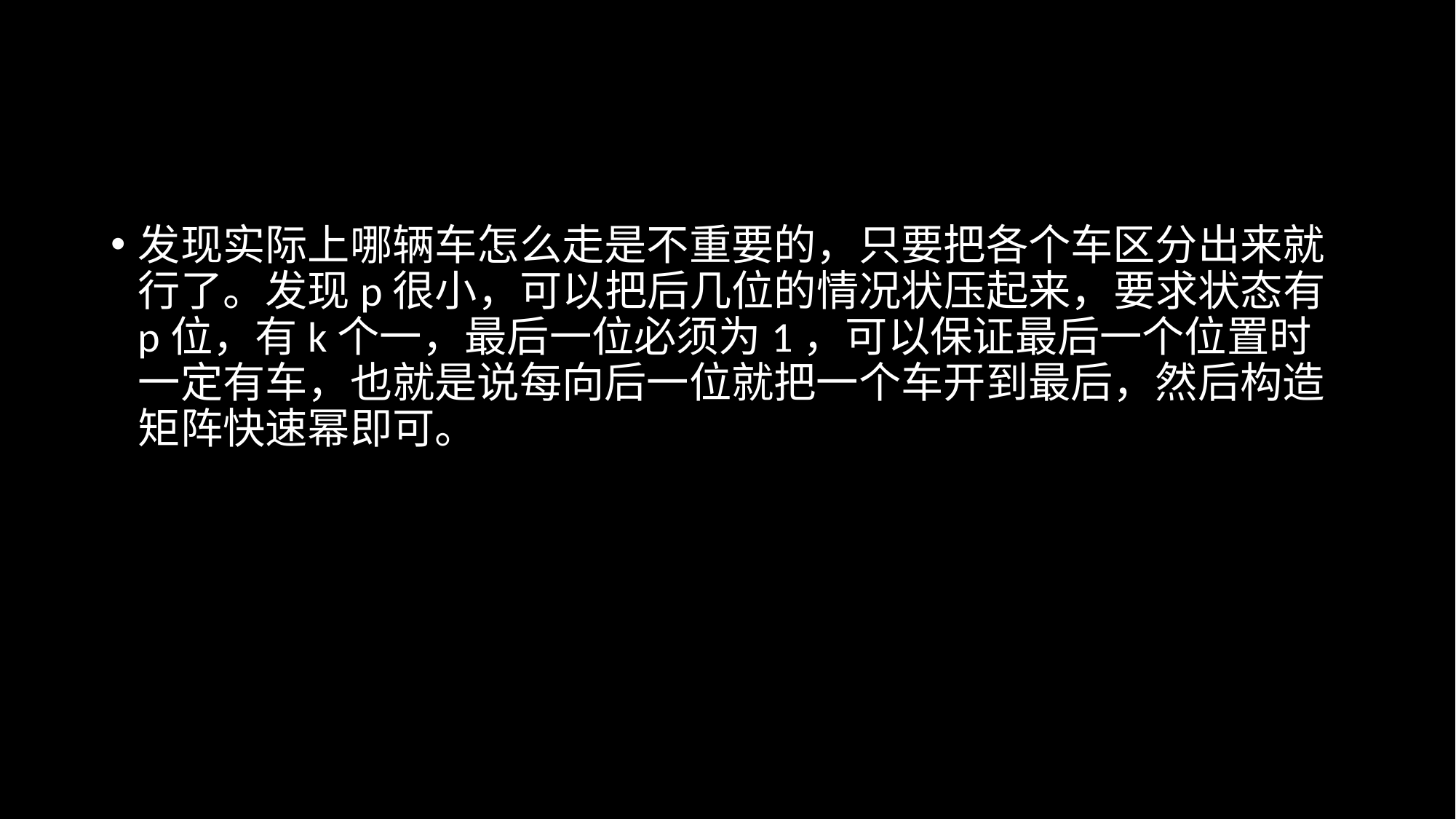

#
发现实际上哪辆车怎么走是不重要的，只要把各个车区分出来就行了。发现p很小，可以把后几位的情况状压起来，要求状态有p位，有k个一，最后一位必须为1，可以保证最后一个位置时一定有车，也就是说每向后一位就把一个车开到最后，然后构造矩阵快速幂即可。